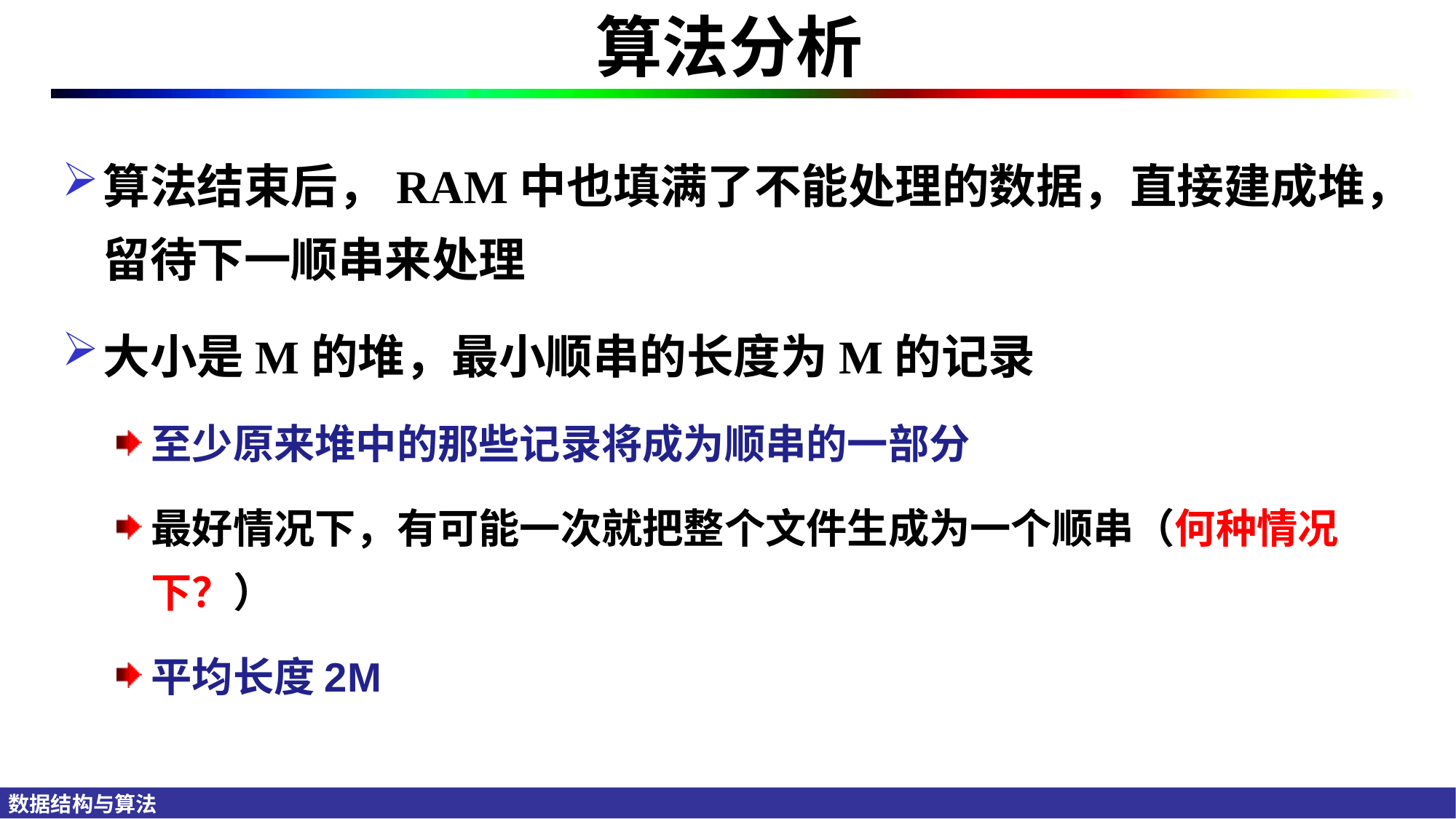

算法分析
算法结束后，RAM中也填满了不能处理的数据，直接建成堆，留待下一顺串来处理
大小是M的堆，最小顺串的长度为M的记录
至少原来堆中的那些记录将成为顺串的一部分
最好情况下，有可能一次就把整个文件生成为一个顺串（何种情况下？）
平均长度2M